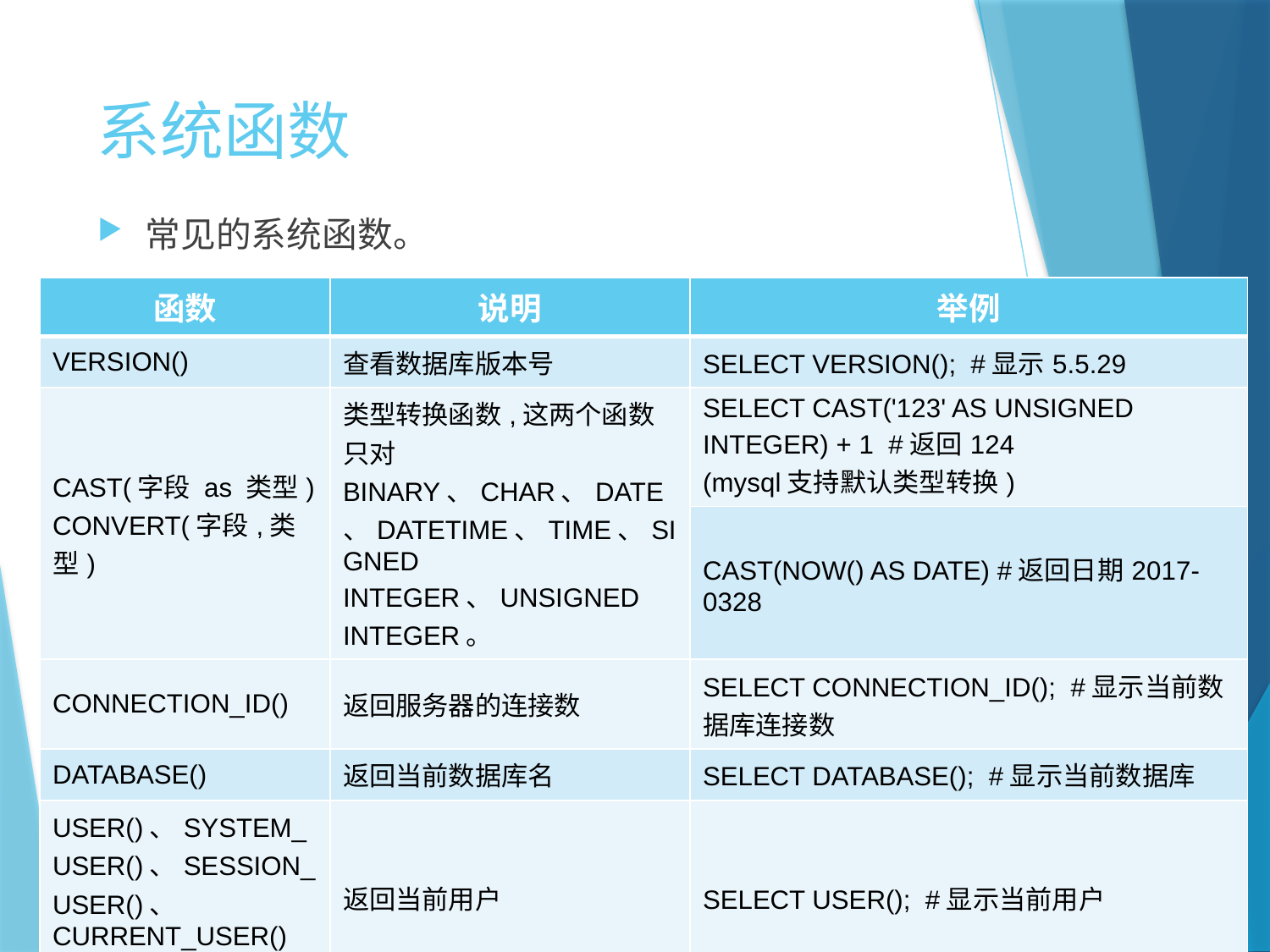

# 系统函数
常见的系统函数。

| 函数 | 说明 | 举例 |
| --- | --- | --- |
| VERSION() | 查看数据库版本号 | SELECT VERSION(); #显示5.5.29 |
| CAST(字段 as 类型) CONVERT(字段,类型) | 类型转换函数,这两个函数只对BINARY、CHAR、DATE、DATETIME、TIME、SIGNED INTEGER、UNSIGNED INTEGER。 | SELECT CAST('123' AS UNSIGNED INTEGER) + 1 #返回124 (mysql支持默认类型转换) |
|  |  | CAST(NOW() AS DATE) #返回日期2017-0328 |
| CONNECTION\_ID() | 返回服务器的连接数 | SELECT CONNECTION\_ID(); #显示当前数据库连接数 |
| DATABASE() | 返回当前数据库名 | SELECT DATABASE(); #显示当前数据库 |
| USER()、SYSTEM\_USER()、SESSION\_USER()、 CURRENT\_USER()、CURRENT\_USER | 返回当前用户 | SELECT USER(); #显示当前用户 |
| CHARSET(str) | 返回字符串str的字符集 | SELECT CHARSET('你好'); #返回utf8 |